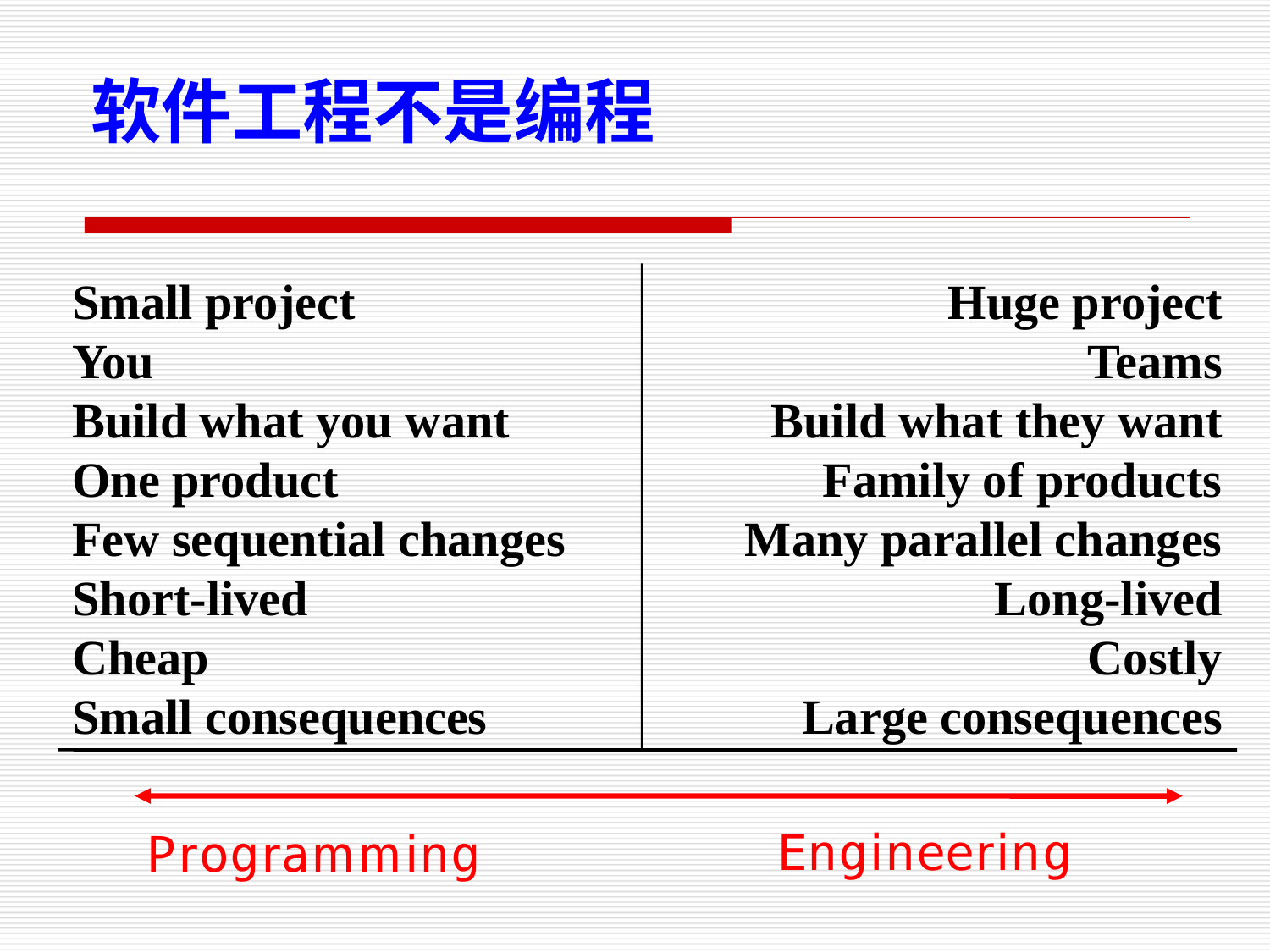

软件工程不是编程
Small project
You
Build what you want
One product
Few sequential changes
Short-lived
Cheap
Small consequences

Huge project
Teams
Build what they want
Family of products
Many parallel changes
Long-lived
Costly
Large consequences

Engineering
Programming